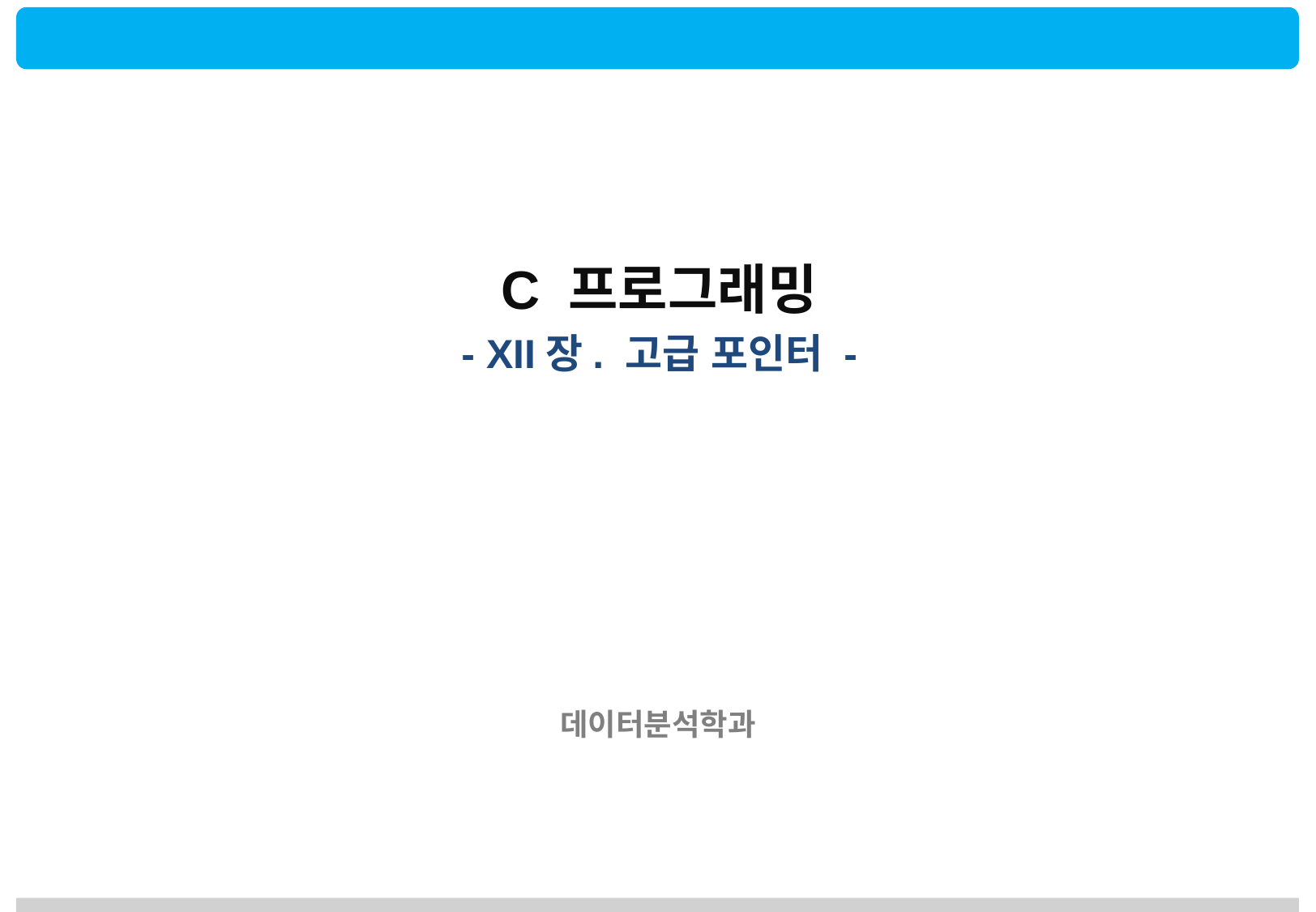

C 프로그래밍
- XII장. 고급 포인터 -
데이터분석학과